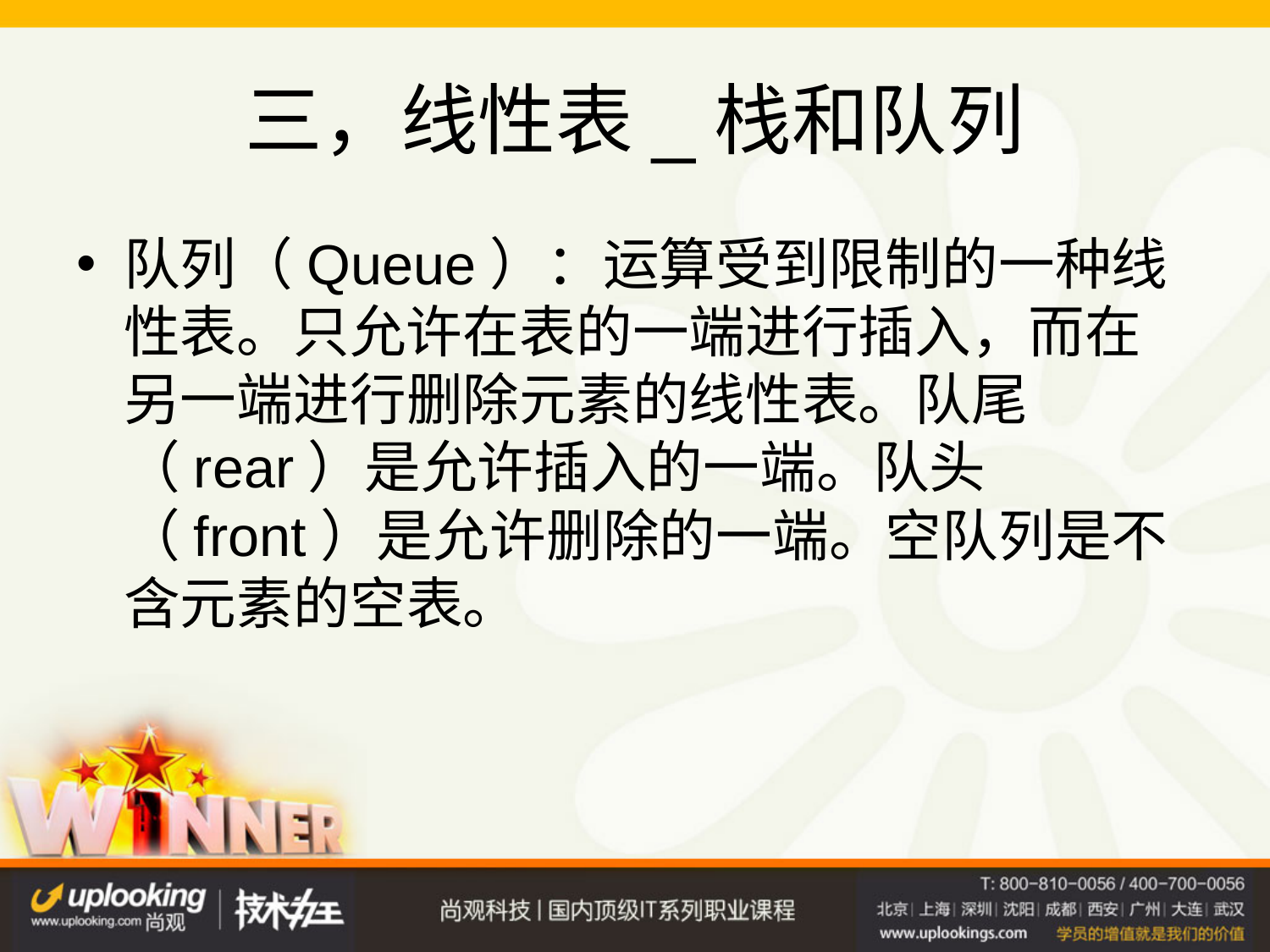

# 三，线性表_栈和队列
队列（Queue）：运算受到限制的一种线性表。只允许在表的一端进行插入，而在另一端进行删除元素的线性表。队尾（rear）是允许插入的一端。队头（front）是允许删除的一端。空队列是不含元素的空表。